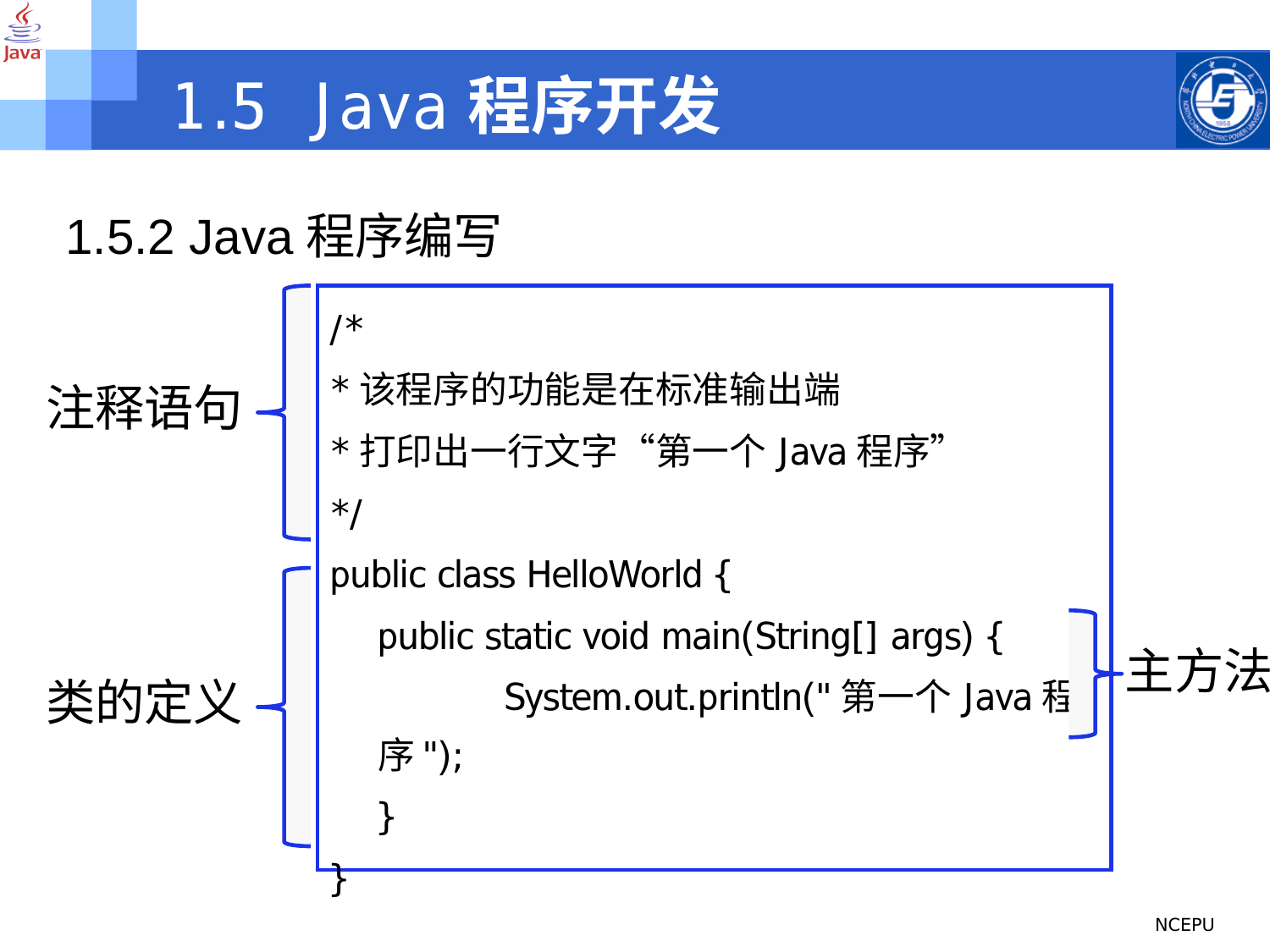

# 1.5  Java程序开发
1.5.2 Java程序编写

/*
*该程序的功能是在标准输出端
*打印出一行文字“第一个Java程序”
*/
public class HelloWorld {
	public static void main(String[] args) {
		System.out.println("第一个Java程序");
	}
}
注释语句

主方法
类的定义
NCEPU